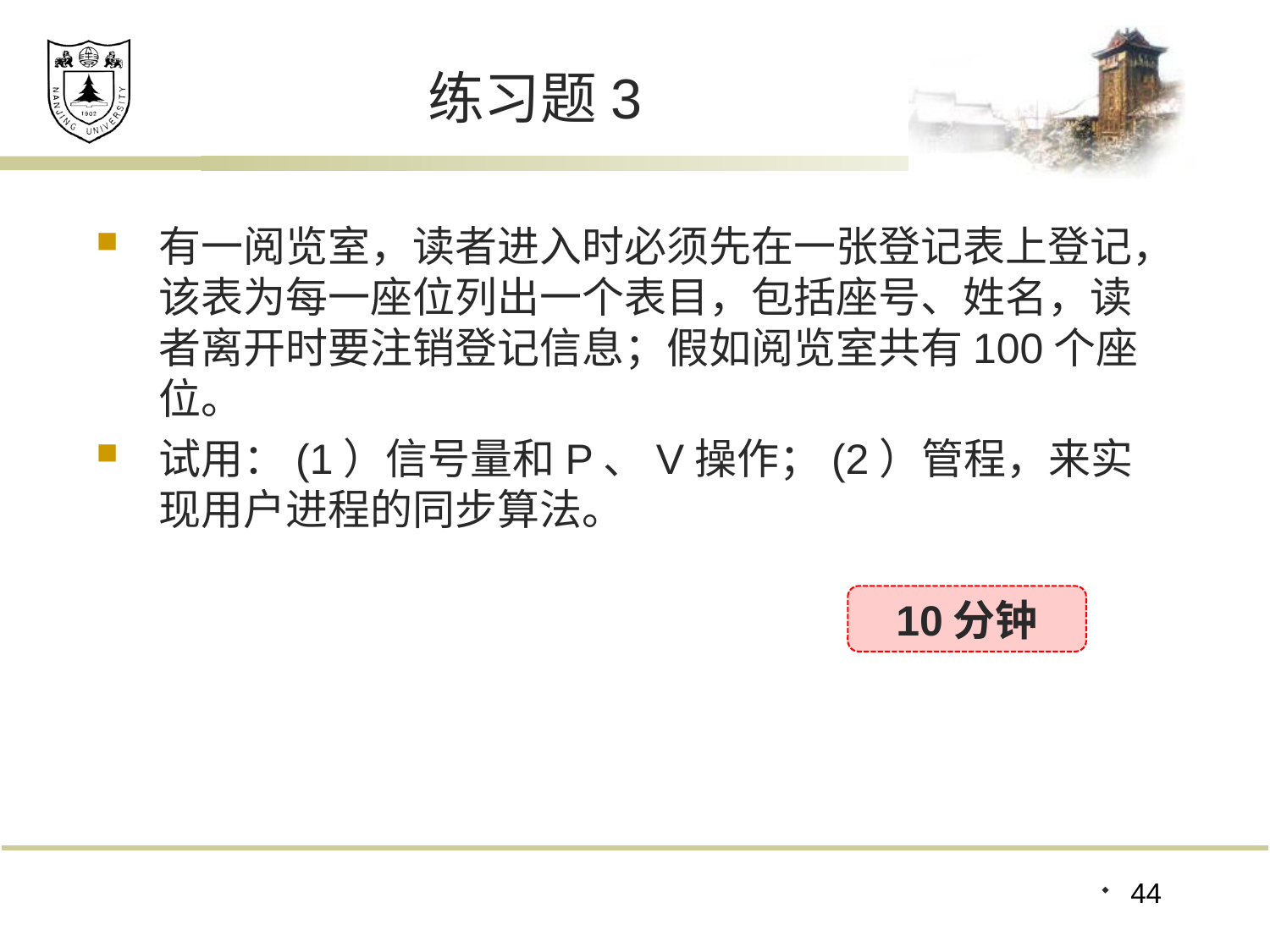

# 练习题3
有一阅览室，读者进入时必须先在一张登记表上登记，该表为每一座位列出一个表目，包括座号、姓名，读者离开时要注销登记信息；假如阅览室共有100个座位。
试用：(1）信号量和P、V操作；(2）管程，来实现用户进程的同步算法。
10分钟
44